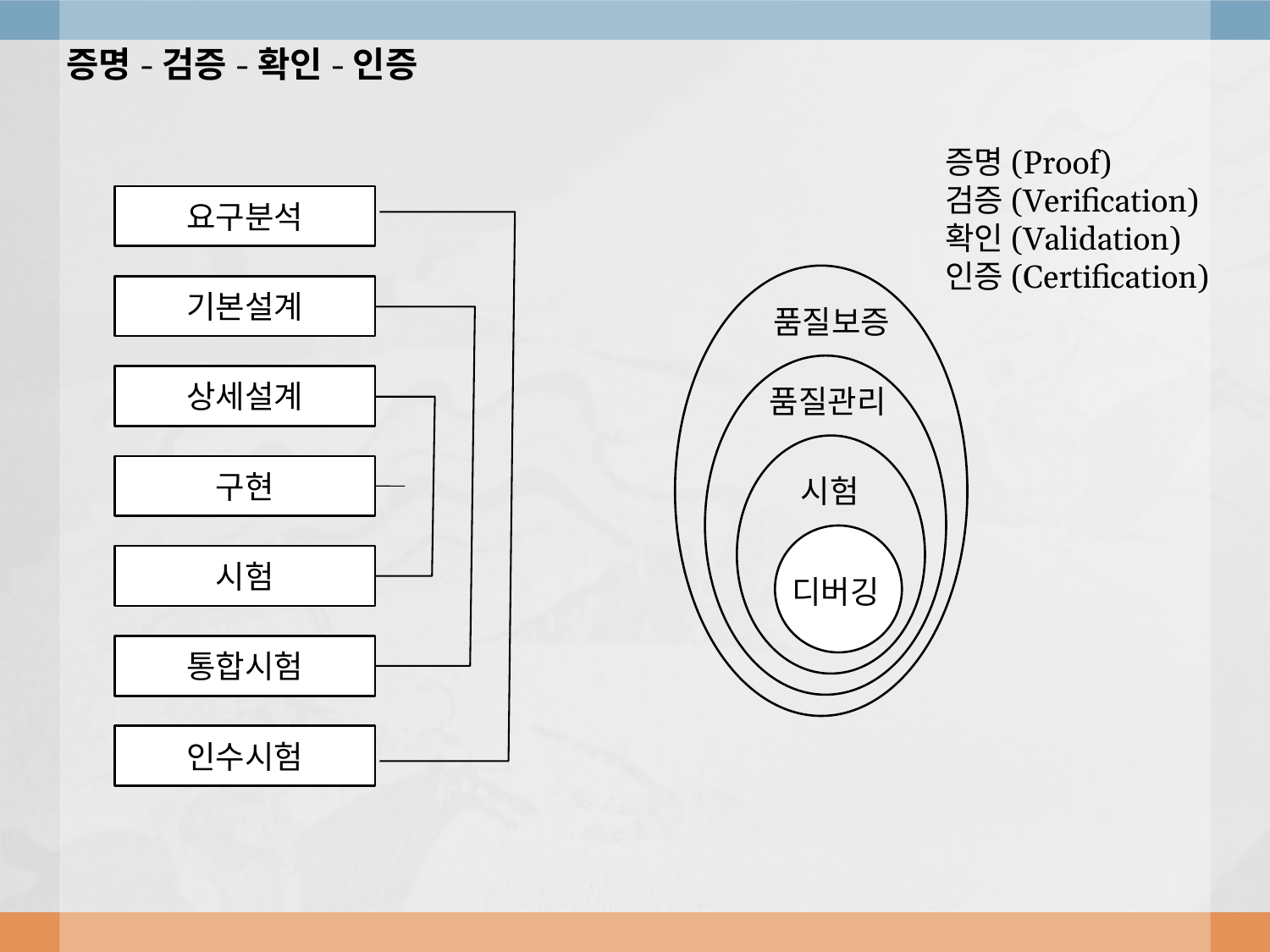

증명-검증-확인-인증
증명(Proof)
검증(Verification)
확인(Validation)
인증(Certification)
요구분석

기본설계
품질보증

상세설계
품질관리

구현
시험

시험
디버깅
통합시험
인수시험